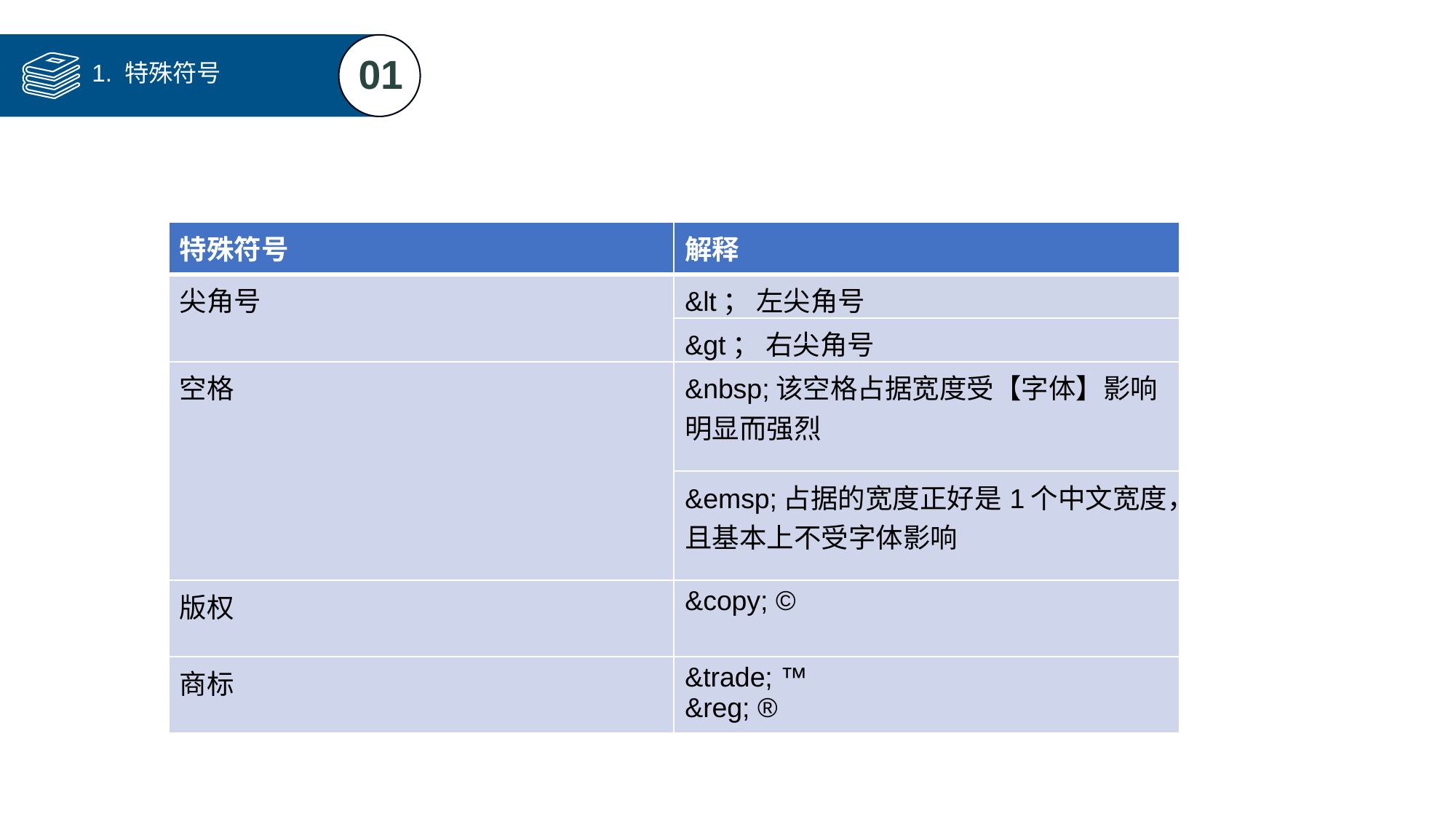

01
1. 特殊符号

| 特殊符号 | 解释 |
| --- | --- |
| 尖角号 | &lt； 左尖角号 |
|  | &gt； 右尖角号 |
| 空格 | &nbsp;该空格占据宽度受【字体】影响明显而强烈 |
|  | &emsp;占据的宽度正好是1个中文宽度，且基本上不受字体影响 |
| 版权 | &copy; © |
| 商标 | &trade; ™ &reg; ® |